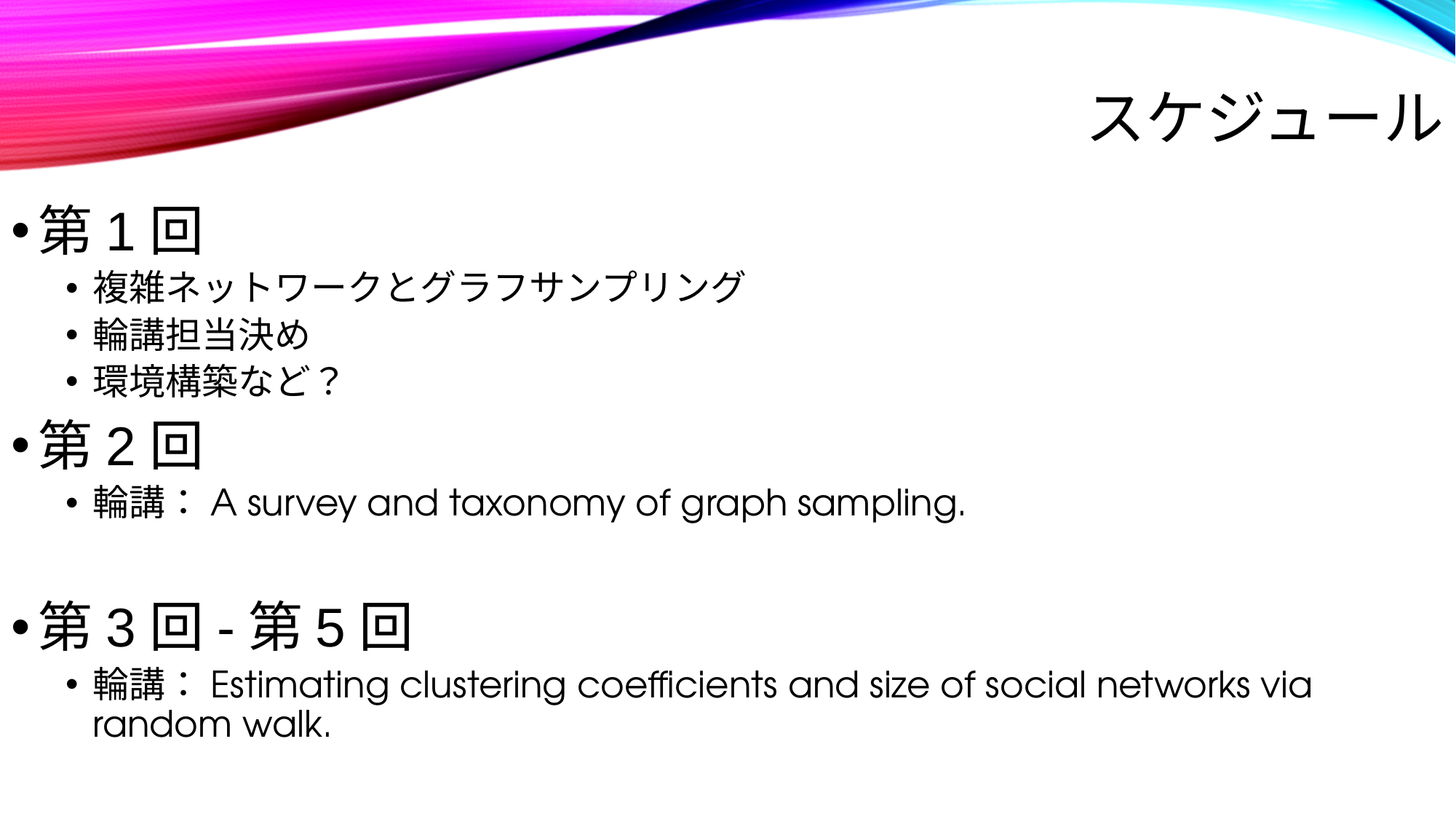

# スケジュール
第1回
複雑ネットワークとグラフサンプリング
輪講担当決め
環境構築など？
第2回
輪講：A survey and taxonomy of graph sampling.

第3回-第5回
輪講：Estimating clustering coefficients and size of social networks via random walk.